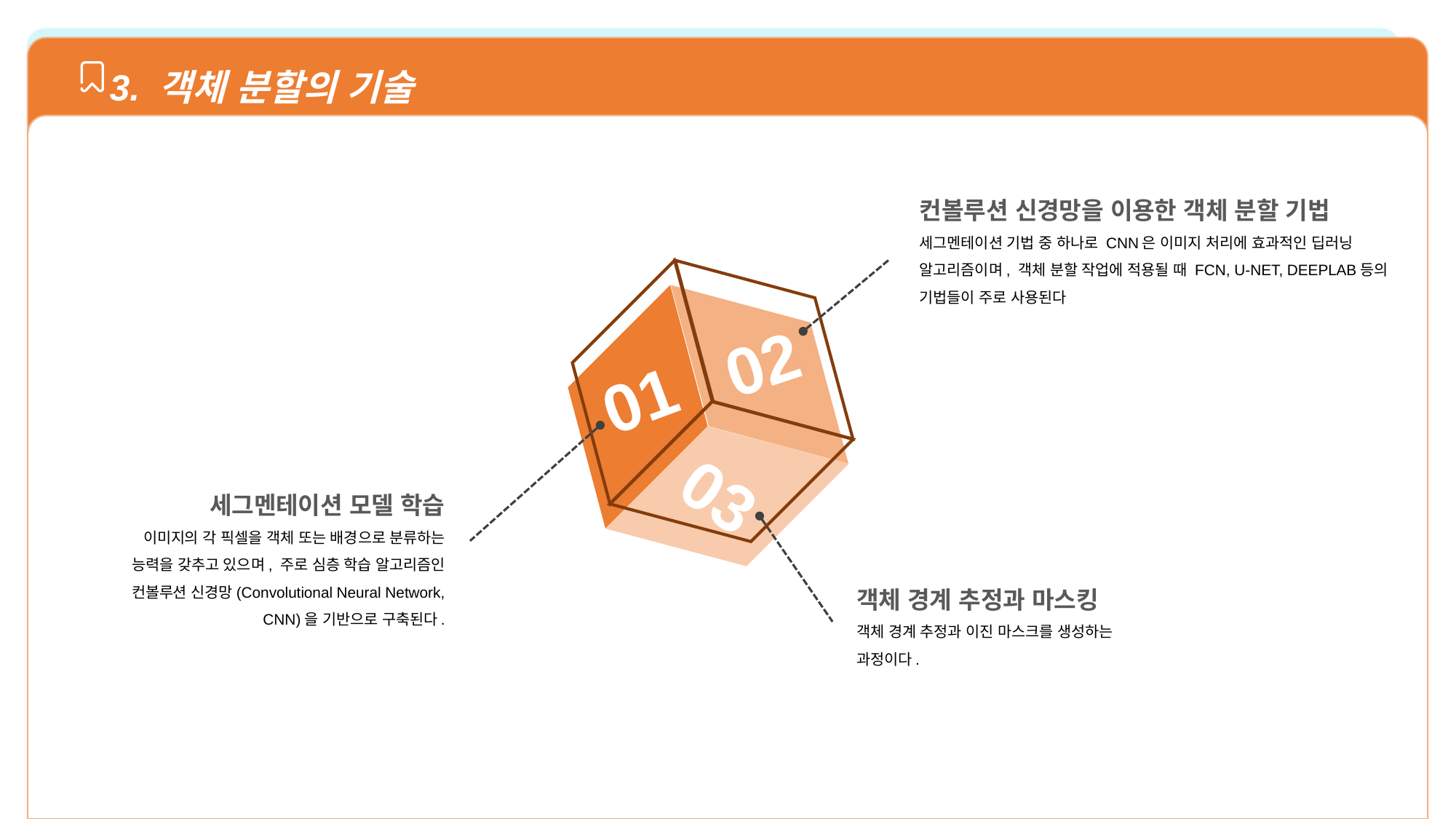

3. 객체 분할의 기술

컨볼루션 신경망을 이용한 객체 분할 기법
세그멘테이션 기법 중 하나로 CNN은 이미지 처리에 효과적인 딥러닝 알고리즘이며, 객체 분할 작업에 적용될 때 FCN, U-NET, DEEPLAB등의 기법들이 주로 사용된다

02
01
03
세그멘테이션 모델 학습
이미지의 각 픽셀을 객체 또는 배경으로 분류하는 능력을 갖추고 있으며, 주로 심층 학습 알고리즘인 컨볼루션 신경망(Convolutional Neural Network, CNN)을 기반으로 구축된다.
객체 경계 추정과 마스킹
객체 경계 추정과 이진 마스크를 생성하는 과정이다.